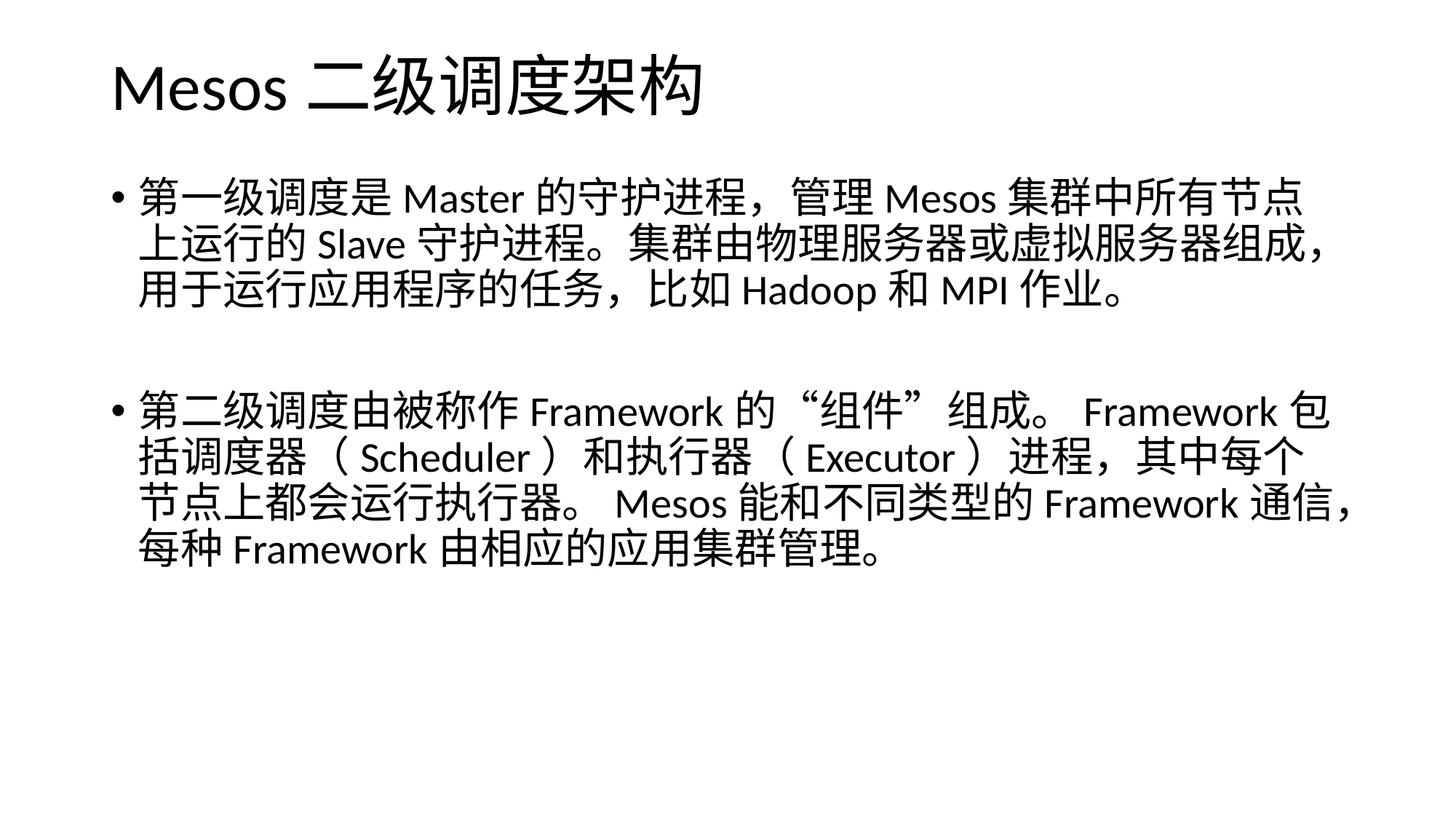

# Mesos二级调度架构
第一级调度是Master的守护进程，管理Mesos集群中所有节点上运行的Slave守护进程。集群由物理服务器或虚拟服务器组成，用于运行应用程序的任务，比如Hadoop和MPI作业。

第二级调度由被称作Framework的“组件”组成。Framework包括调度器（Scheduler）和执行器（Executor）进程，其中每个节点上都会运行执行器。Mesos能和不同类型的Framework通信，每种Framework由相应的应用集群管理。